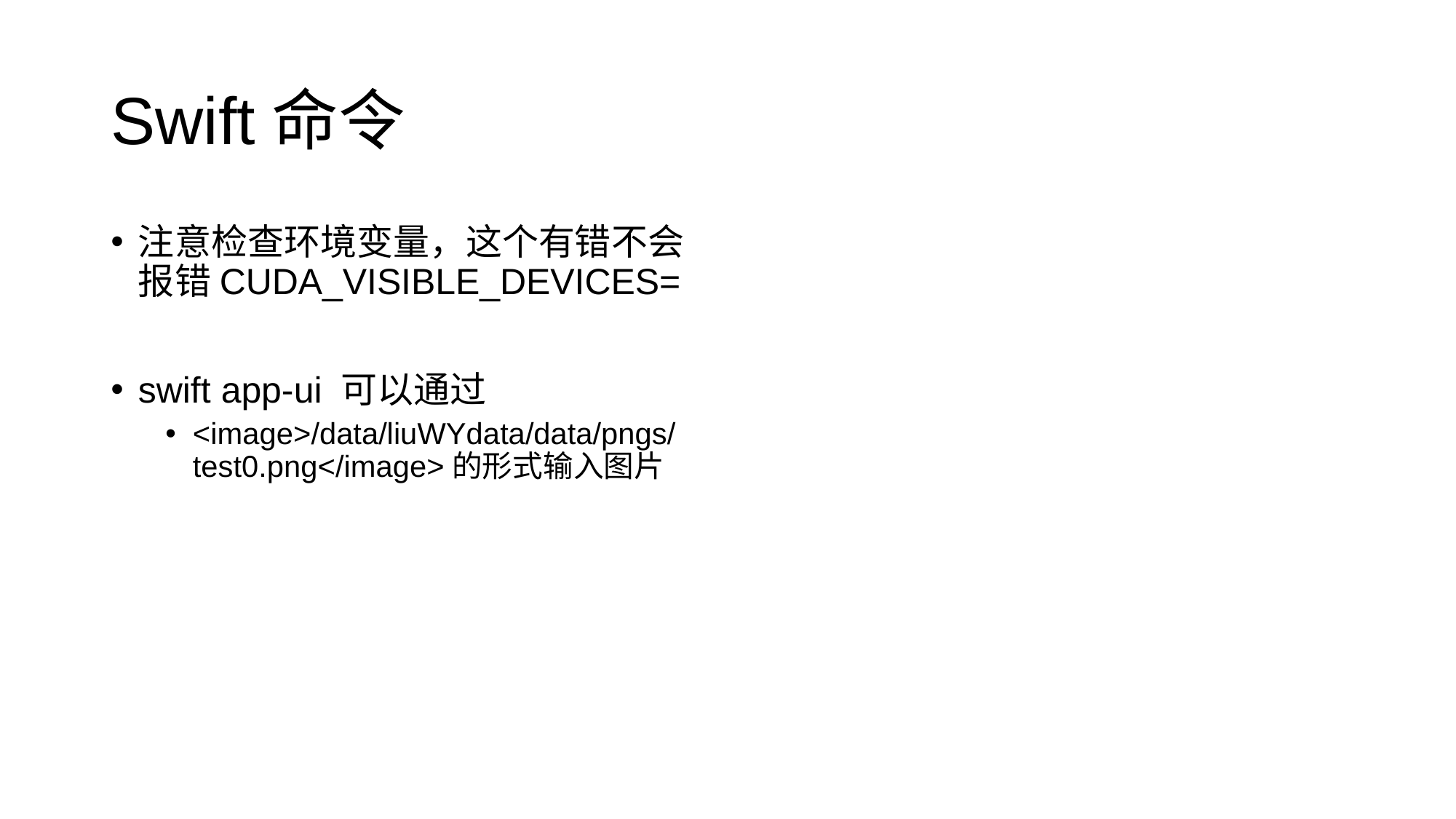

# Swift命令
注意检查环境变量，这个有错不会报错CUDA_VISIBLE_DEVICES=

swift app-ui 可以通过
<image>/data/liuWYdata/data/pngs/test0.png</image>的形式输入图片